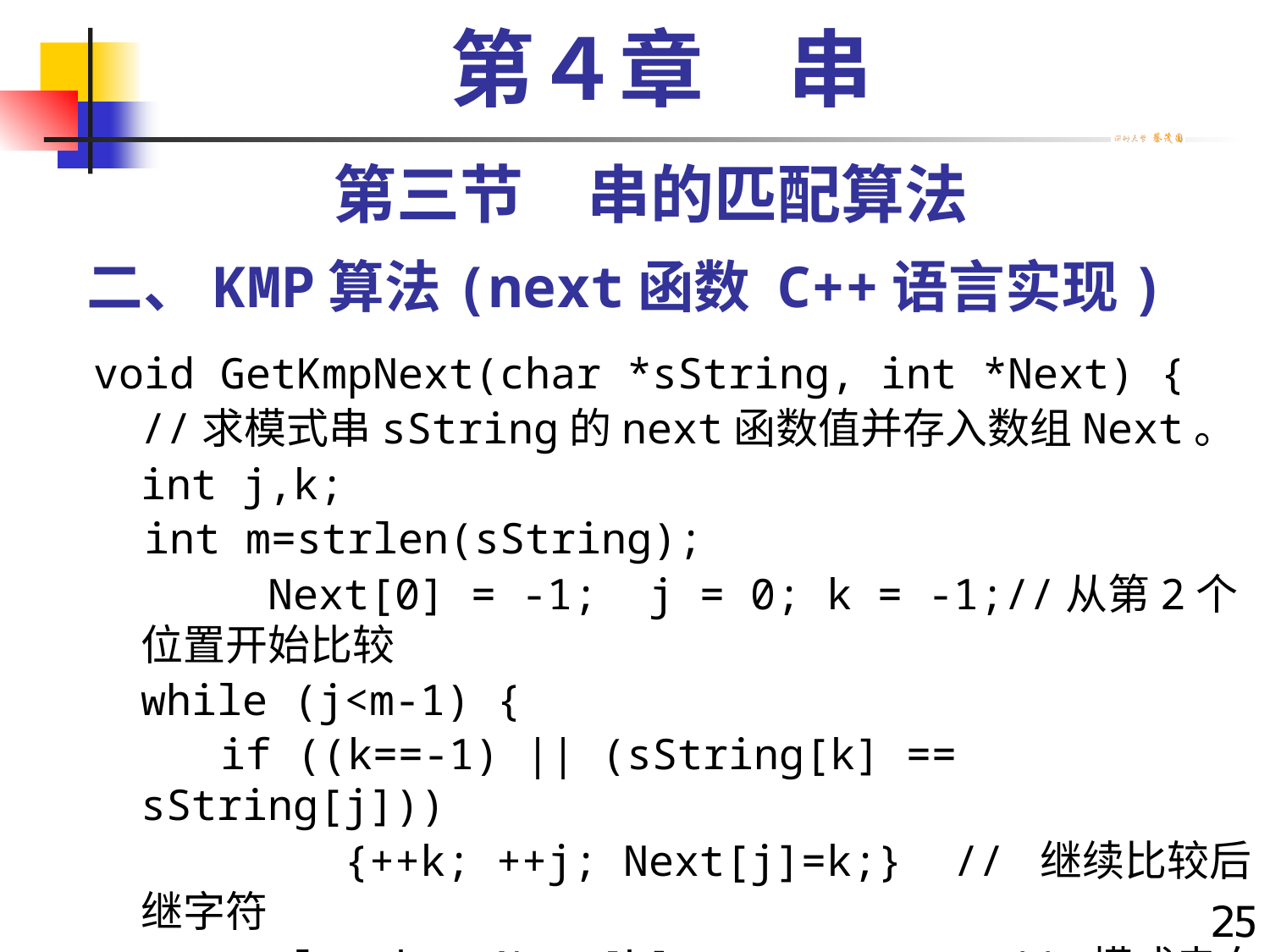

第４章　串
第三节　串的匹配算法
# 二、KMP算法(next函数 C++语言实现)
void GetKmpNext(char *sString, int *Next) {
	//求模式串sString的next函数值并存入数组Next。
	int j,k;
  int m=strlen(sString);
  	Next[0] = -1;  j = 0; k = -1;//从第2个位置开始比较
	while (j<m-1) {
     if ((k==-1) || (sString[k] == sString[j]))
	        {++k; ++j; Next[j]=k;}  // 继续比较后继字符
		else k = Next[k];		    // 模式串向右移
	}
}
25